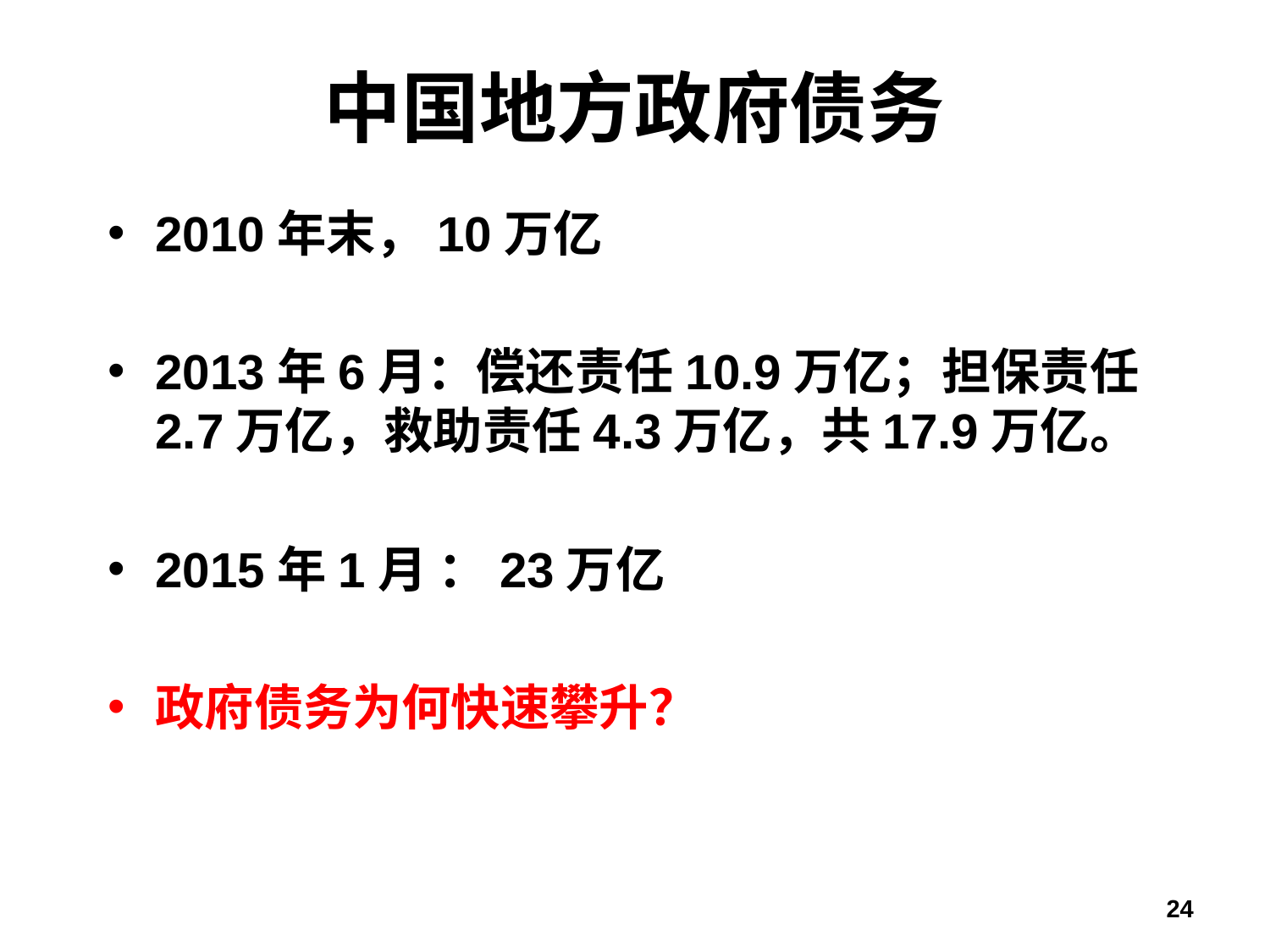

# 中国地方政府债务
2010年末，10万亿

2013年6月：偿还责任10.9万亿；担保责任2.7万亿，救助责任4.3万亿，共17.9万亿。

2015年1月 ：23万亿

政府债务为何快速攀升？
24